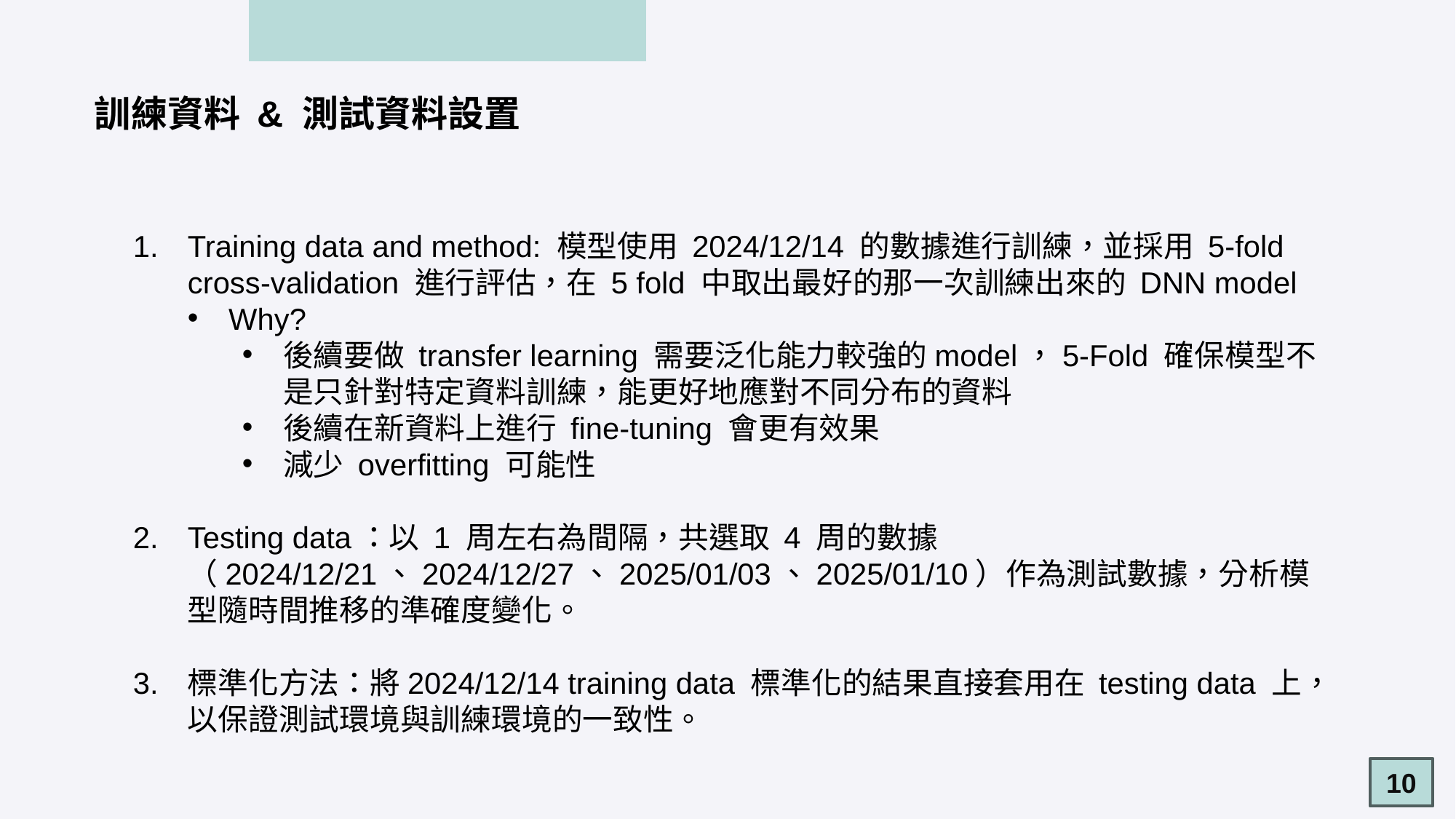

訓練資料 & 測試資料設置

Training data and method: 模型使用 2024/12/14 的數據進行訓練，並採用 5-fold cross-validation 進行評估，在 5 fold 中取出最好的那一次訓練出來的 DNN model
Why?
後續要做 transfer learning 需要泛化能力較強的model，5-Fold 確保模型不是只針對特定資料訓練，能更好地應對不同分布的資料
後續在新資料上進行 fine-tuning 會更有效果
減少 overfitting 可能性

Testing data：以 1 周左右為間隔，共選取 4 周的數據（2024/12/21、2024/12/27、2025/01/03、2025/01/10）作為測試數據，分析模型隨時間推移的準確度變化。

標準化方法：將2024/12/14 training data 標準化的結果直接套用在 testing data 上，以保證測試環境與訓練環境的一致性。
10